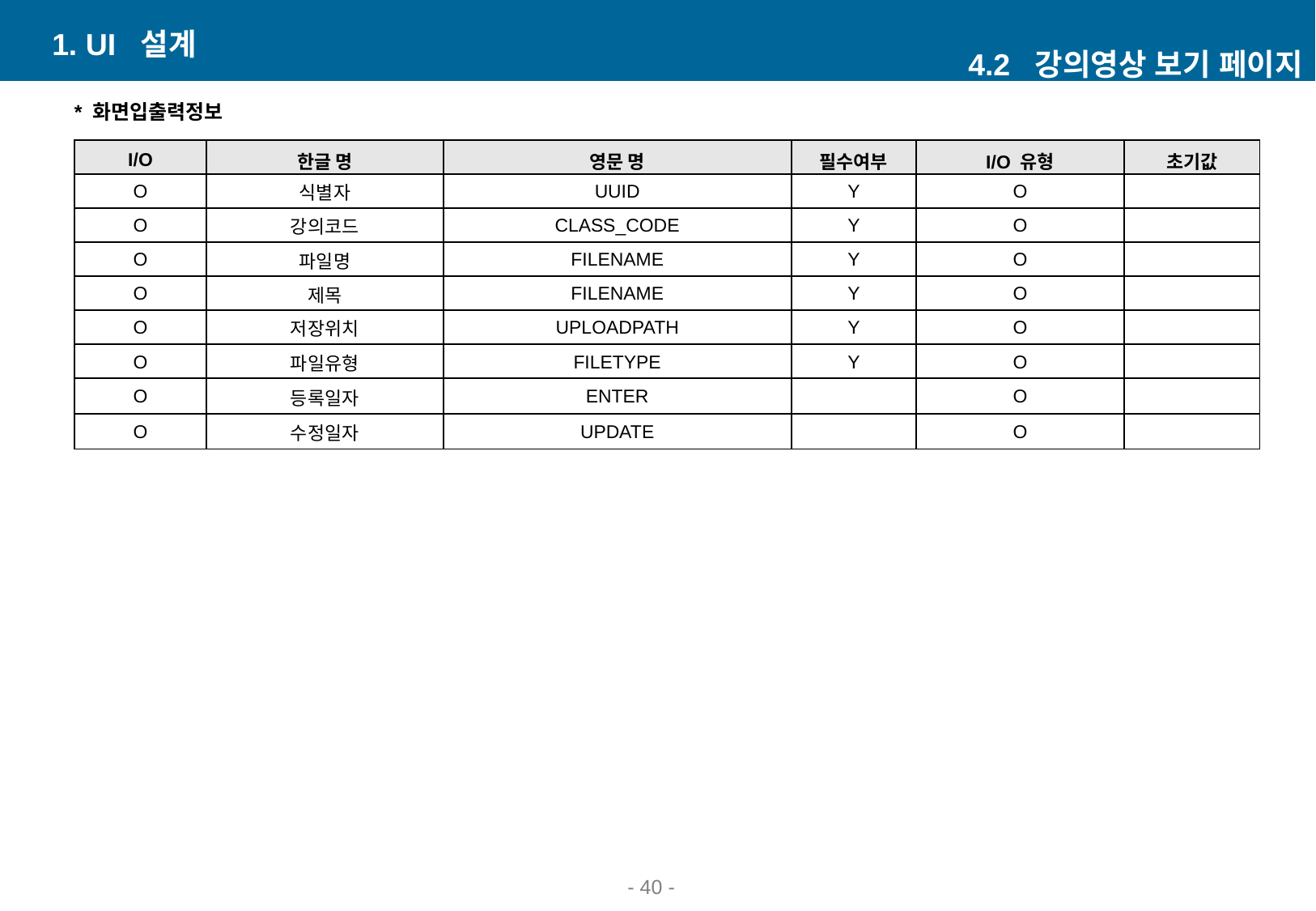

1. UI  설계
4.2  강의영상 보기 페이지
* 화면입출력정보
| I/O | 한글 명 | 영문 명 | 필수여부 | I/O 유형 | 초기값 |
| --- | --- | --- | --- | --- | --- |
| O | 식별자 | UUID | Y | O |  |
| O | 강의코드 | CLASS\_CODE | Y | O |  |
| O | 파일명 | FILENAME | Y | O |  |
| O | 제목 | FILENAME | Y | O |  |
| O | 저장위치 | UPLOADPATH | Y | O |  |
| O | 파일유형 | FILETYPE | Y | O |  |
| O | 등록일자 | ENTER |  | O |  |
| O | 수정일자 | UPDATE |  | O |  |
- 40 -